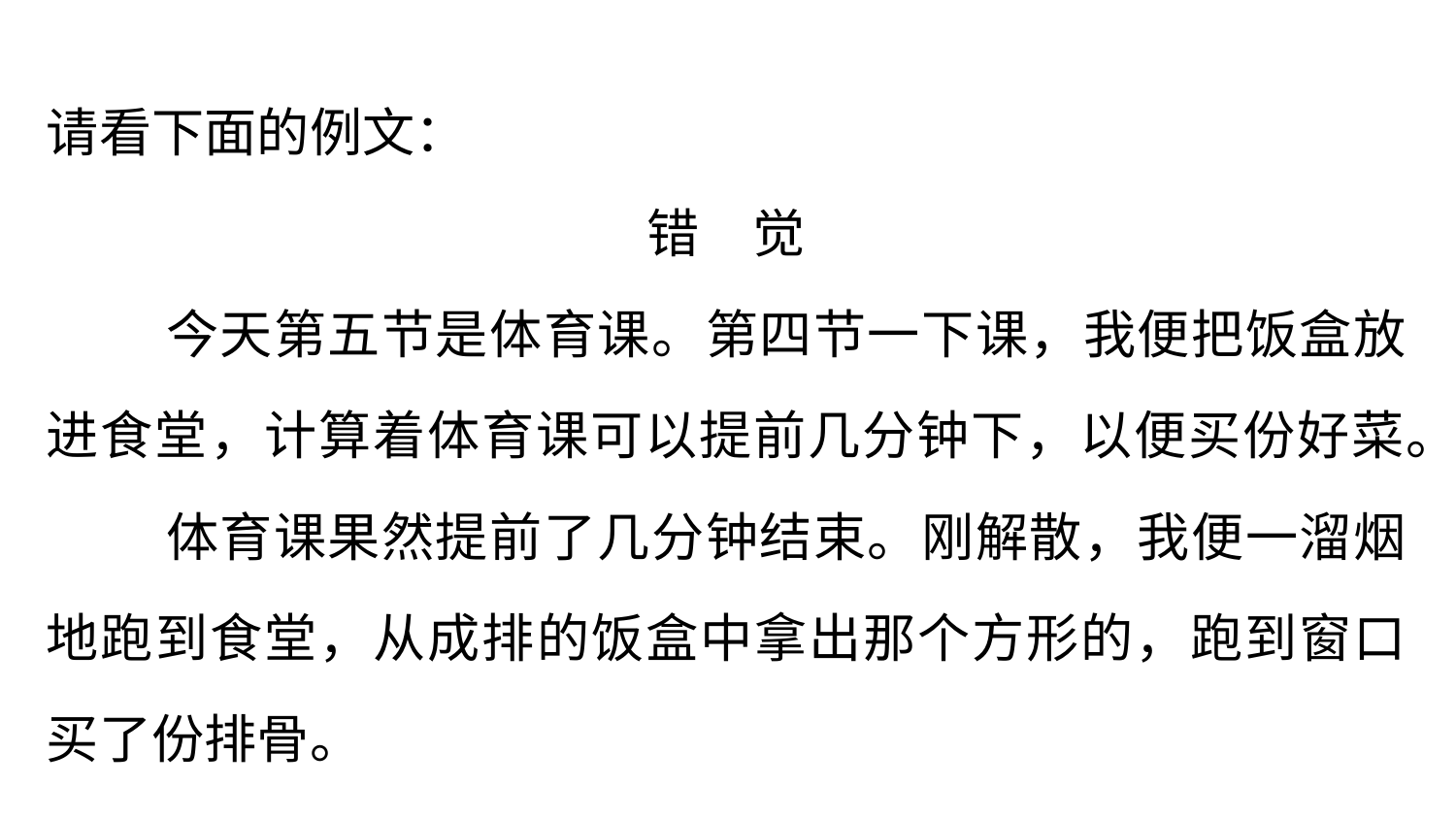

请看下面的例文：
错　觉
        今天第五节是体育课。第四节一下课，我便把饭盒放进食堂，计算着体育课可以提前几分钟下，以便买份好菜。
        体育课果然提前了几分钟结束。刚解散，我便一溜烟地跑到食堂，从成排的饭盒中拿出那个方形的，跑到窗口买了份排骨。